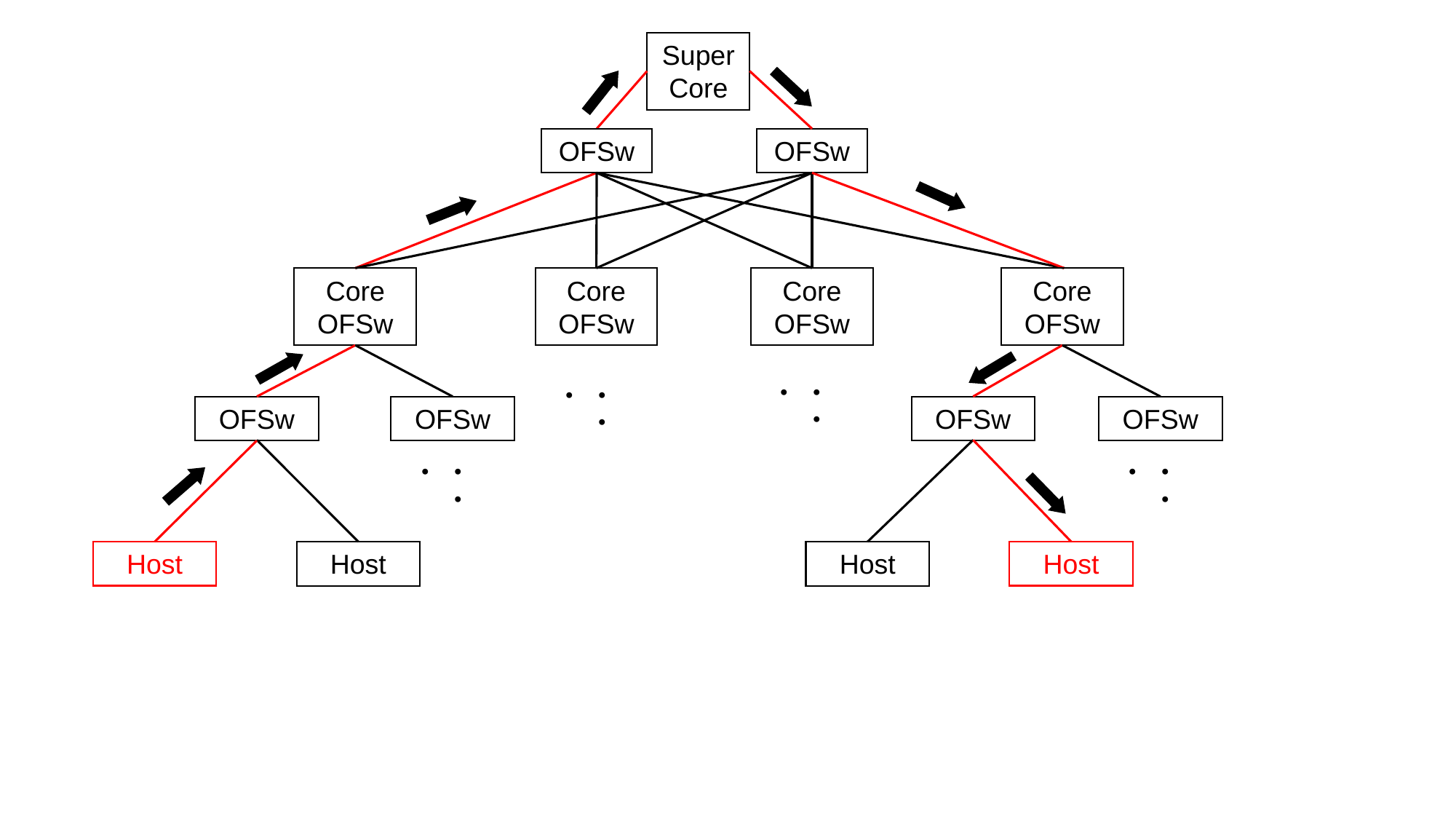

Super Core

OFSw

OFSw

Core
OFSw

Core
OFSw

Core
OFSw

Core
OFSw

・・・
・・・
OFSw

OFSw

OFSw

OFSw

・・・
・・・

Host

Host

Host

Host